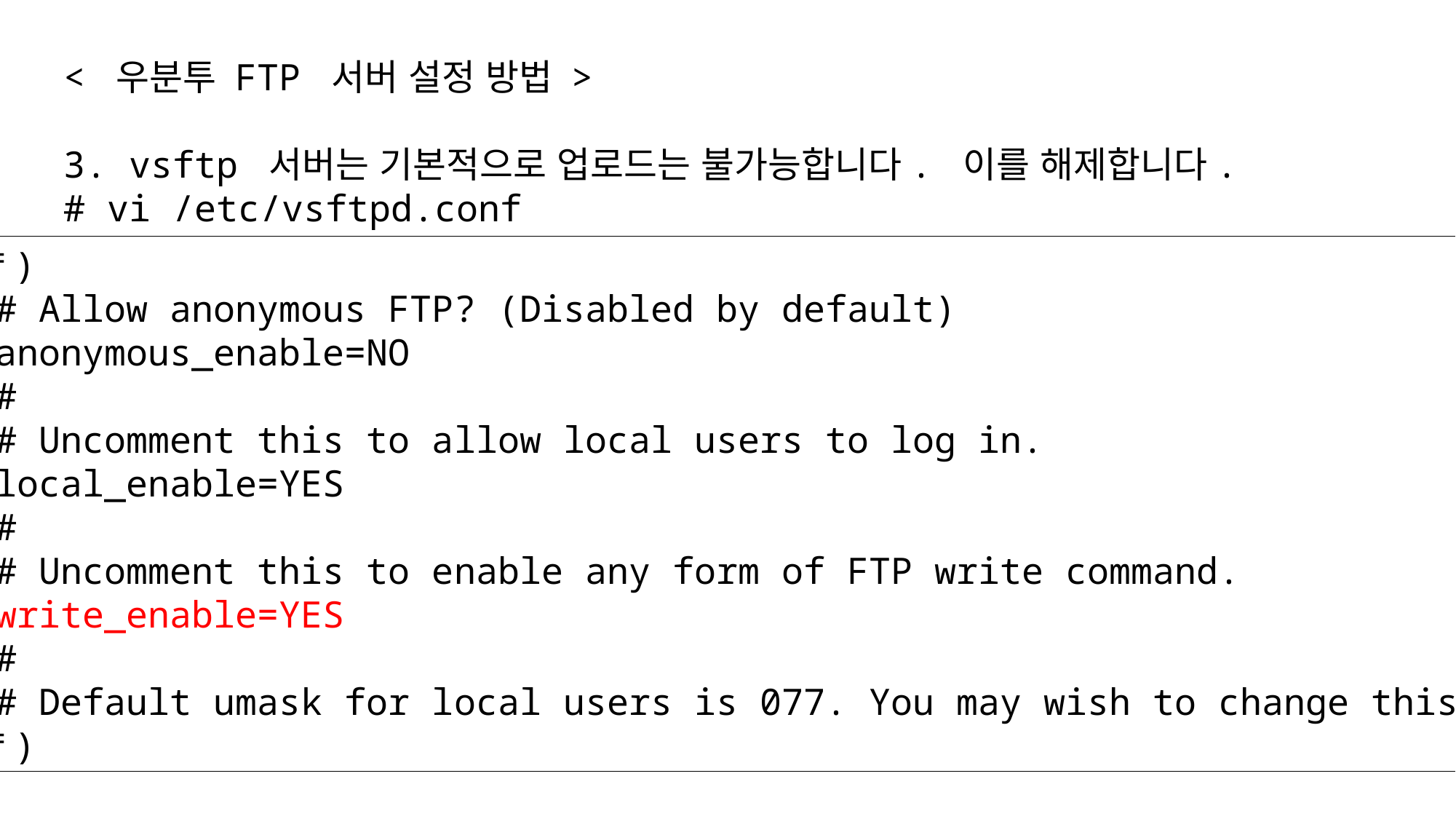

< 우분투 FTP 서버 설정 방법 >

3. vsftp 서버는 기본적으로 업로드는 불가능합니다. 이를 해제합니다.
# vi /etc/vsftpd.conf
(중략)
 22 # Allow anonymous FTP? (Disabled by default)
 23 anonymous_enable=NO
 24 #
 25 # Uncomment this to allow local users to log in.
 26 local_enable=YES
 27 #
 28 # Uncomment this to enable any form of FTP write command.
 29 write_enable=YES
 30 #
 31 # Default umask for local users is 077. You may wish to change this to 022,
(중략)